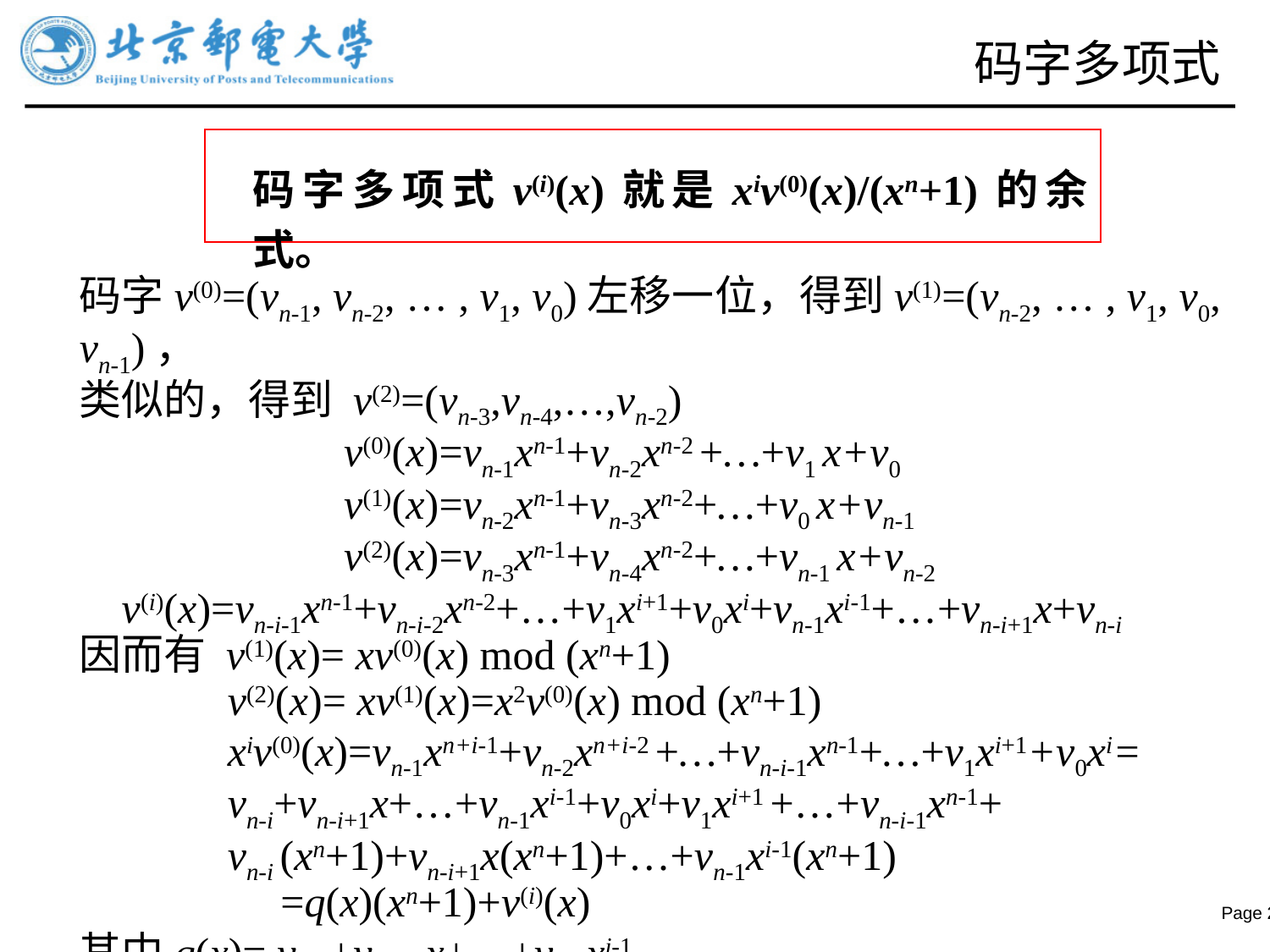

# 码字多项式

码字多项式v(i)(x)就是xiv(0)(x)/(xn+1)的余式。
码字v(0)=(vn-1, vn-2, … , v1, v0)左移一位，得到v(1)=(vn-2, … , v1, v0, vn-1)，
类似的，得到 v(2)=(vn-3,vn-4,…,vn-2)
    		 v(0)(x)=vn-1xn-1+vn-2xn-2 +…+v1 x+v0
    		 v(1)(x)=vn-2xn-1+vn-3xn-2+…+v0 x+vn-1
    		 v(2)(x)=vn-3xn-1+vn-4xn-2+…+vn-1 x+vn-2
    v(i)(x)=vn-i-1xn-1+vn-i-2xn-2+…+v1xi+1+v0xi+vn-1xi-1+…+vn-i+1x+vn-i
因而有 v(1)(x)= xv(0)(x) mod (xn+1)
    	  v(2)(x)= xv(1)(x)=x2v(0)(x) mod (xn+1)
    	  xiv(0)(x)=vn-1xn+i-1+vn-2xn+i-2 +…+vn-i-1xn-1+…+v1xi+1+v0xi=
    	  vn-i+vn-i+1x+…+vn-1xi-1+v0xi+v1xi+1 +…+vn-i-1xn-1+
    	  vn-i (xn+1)+vn-i+1x(xn+1)+…+vn-1xi-1(xn+1) 			 	       =q(x)(xn+1)+v(i)(x)
其中q(x)= vn-i +vn-i+1x+…+vn-1xi-1